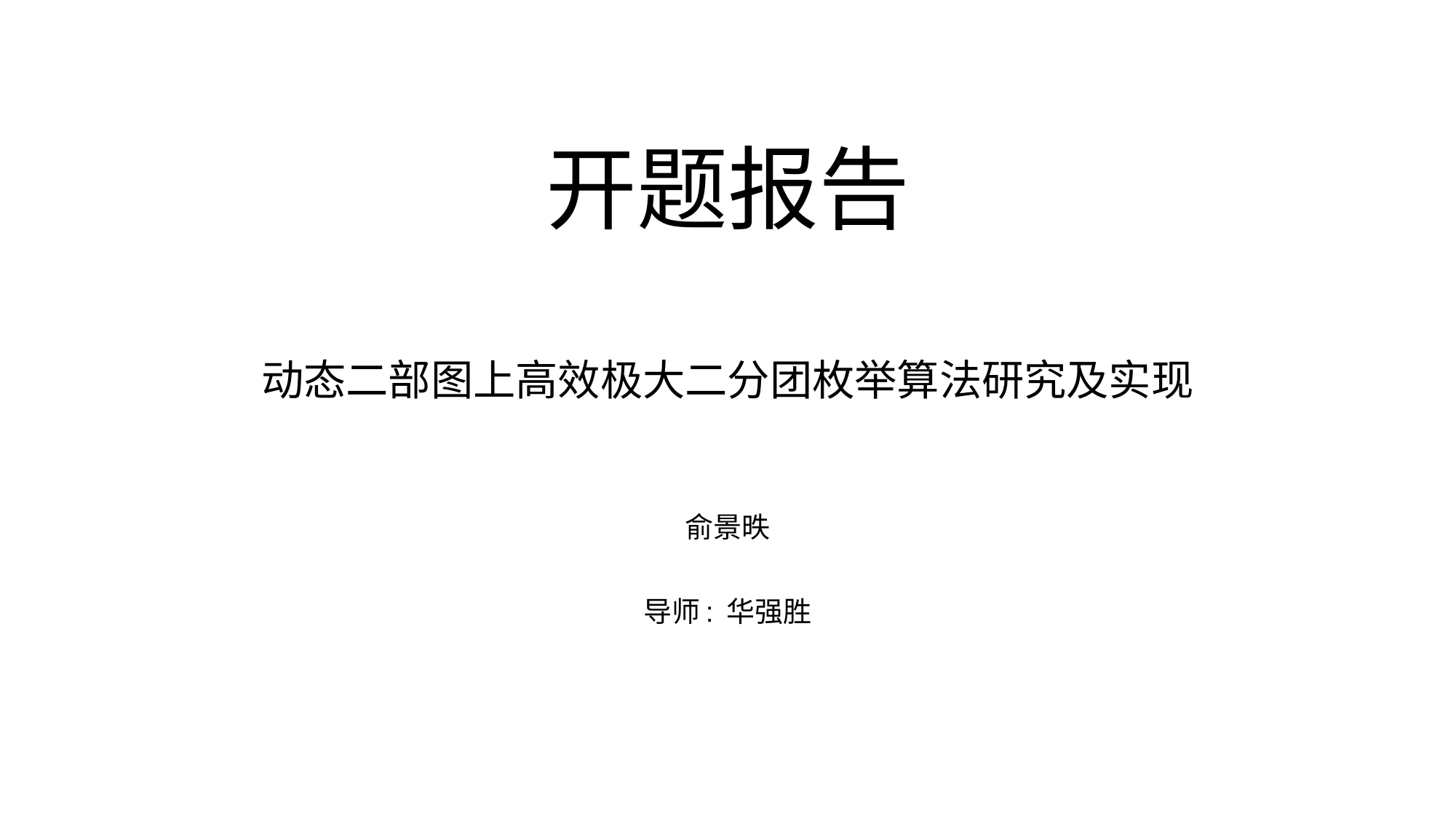

# 开题报告
动态二部图上高效极大二分团枚举算法研究及实现
俞景昳

导师: 华强胜